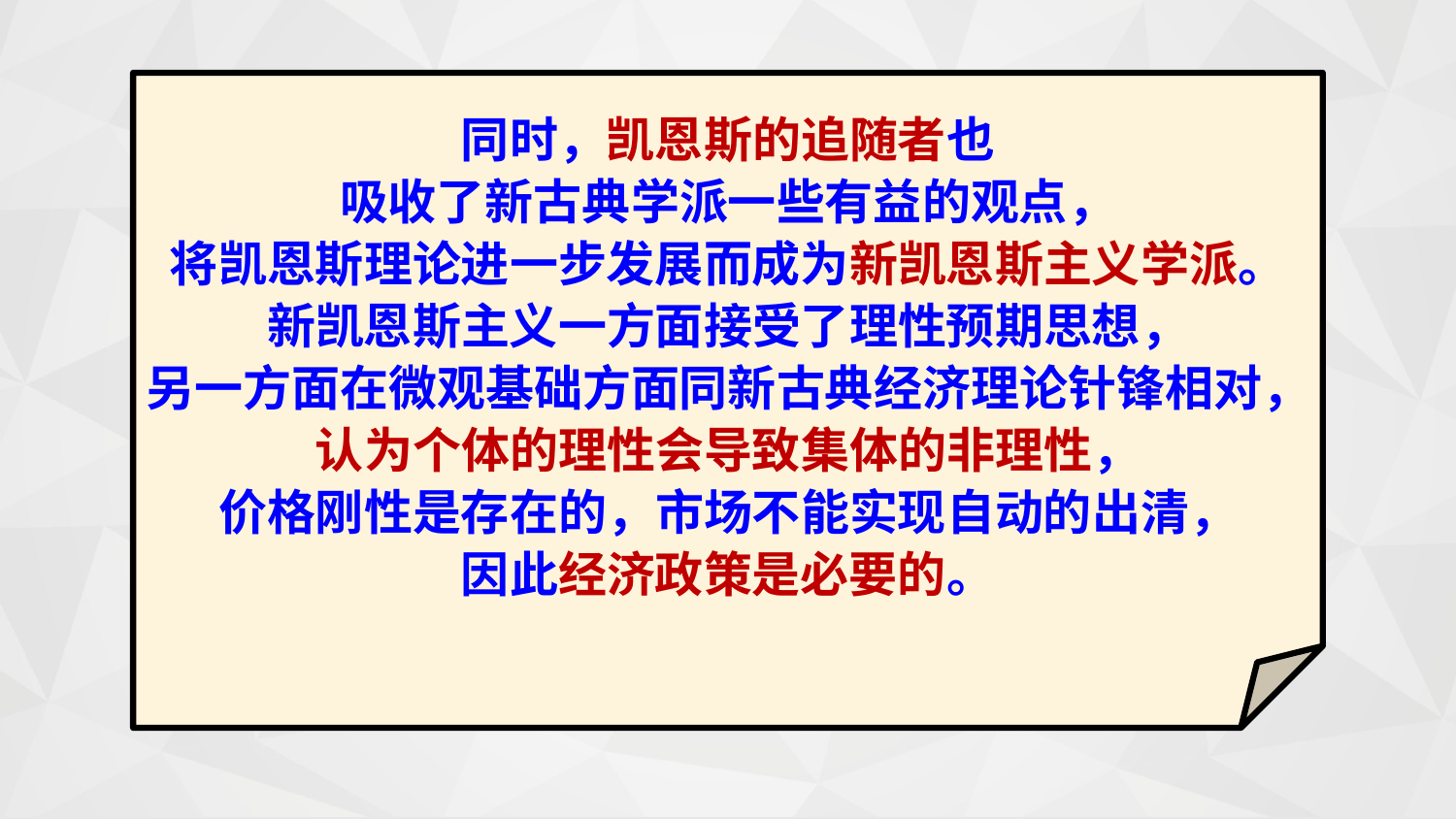

同时，凯恩斯的追随者也
吸收了新古典学派一些有益的观点，
将凯恩斯理论进一步发展而成为新凯恩斯主义学派。
新凯恩斯主义一方面接受了理性预期思想，
另一方面在微观基础方面同新古典经济理论针锋相对，
认为个体的理性会导致集体的非理性，
价格刚性是存在的，市场不能实现自动的出清，
因此经济政策是必要的。